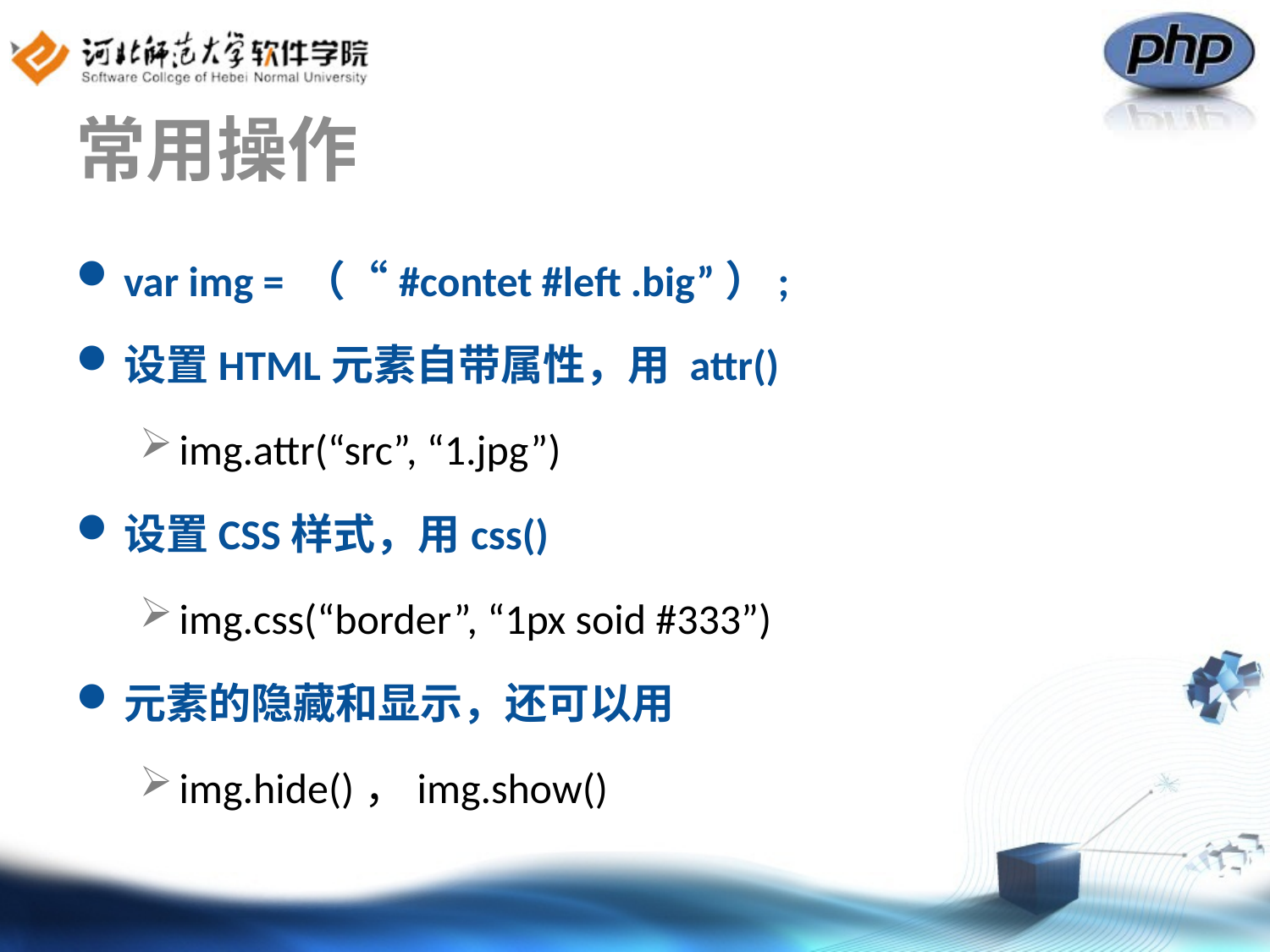

# 常用操作
var img = （“#contet #left .big”）;
设置HTML元素自带属性，用 attr()
img.attr(“src”, “1.jpg”)
设置CSS样式，用css()
img.css(“border”, “1px soid #333”)
元素的隐藏和显示，还可以用
img.hide()，img.show()